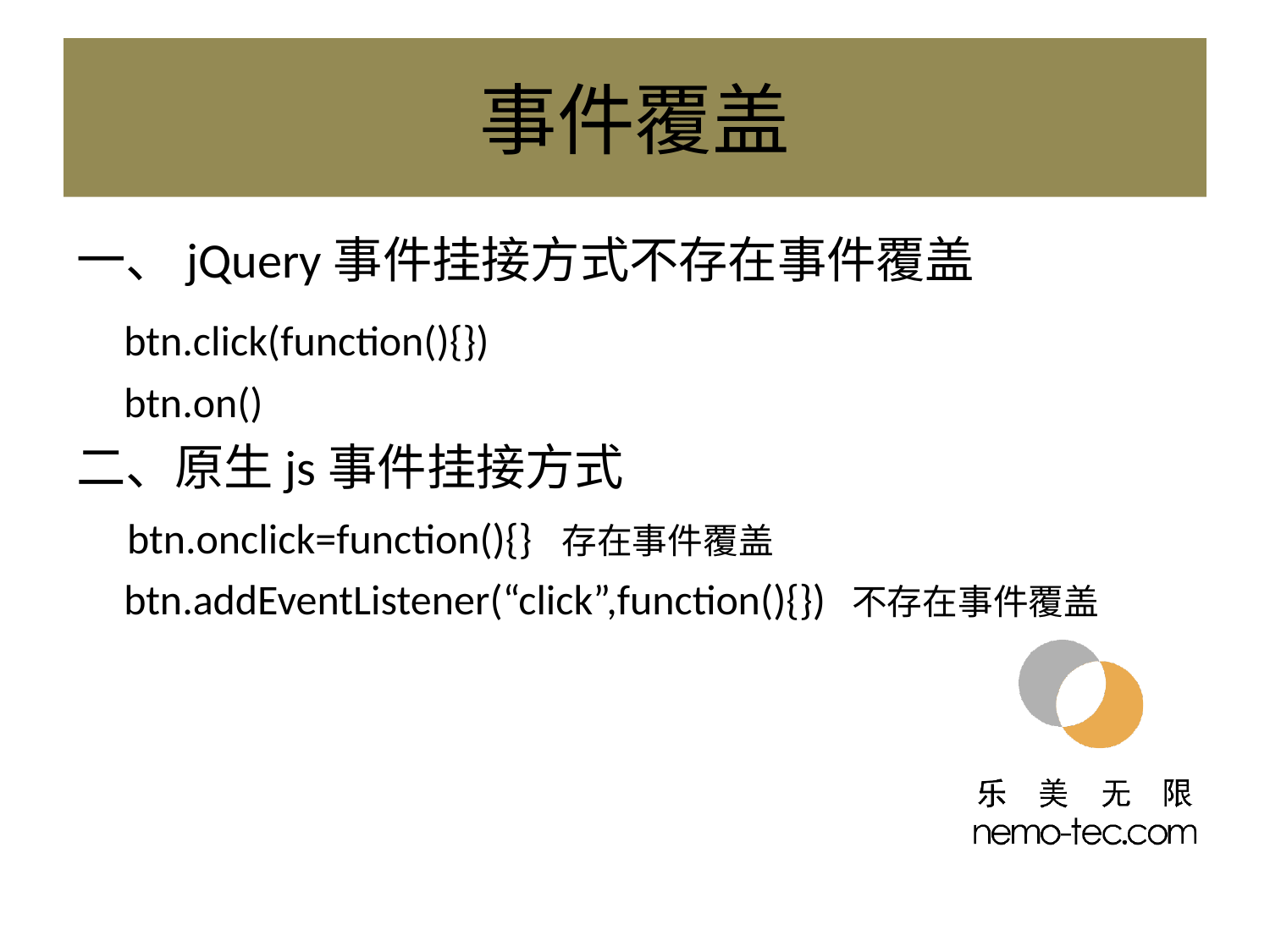

# 事件覆盖
一、jQuery事件挂接方式不存在事件覆盖
    btn.click(function(){})
     btn.on()
二、原生js事件挂接方式
     btn.onclick=function(){}  存在事件覆盖
     btn.addEventListener(“click”,function(){})  不存在事件覆盖